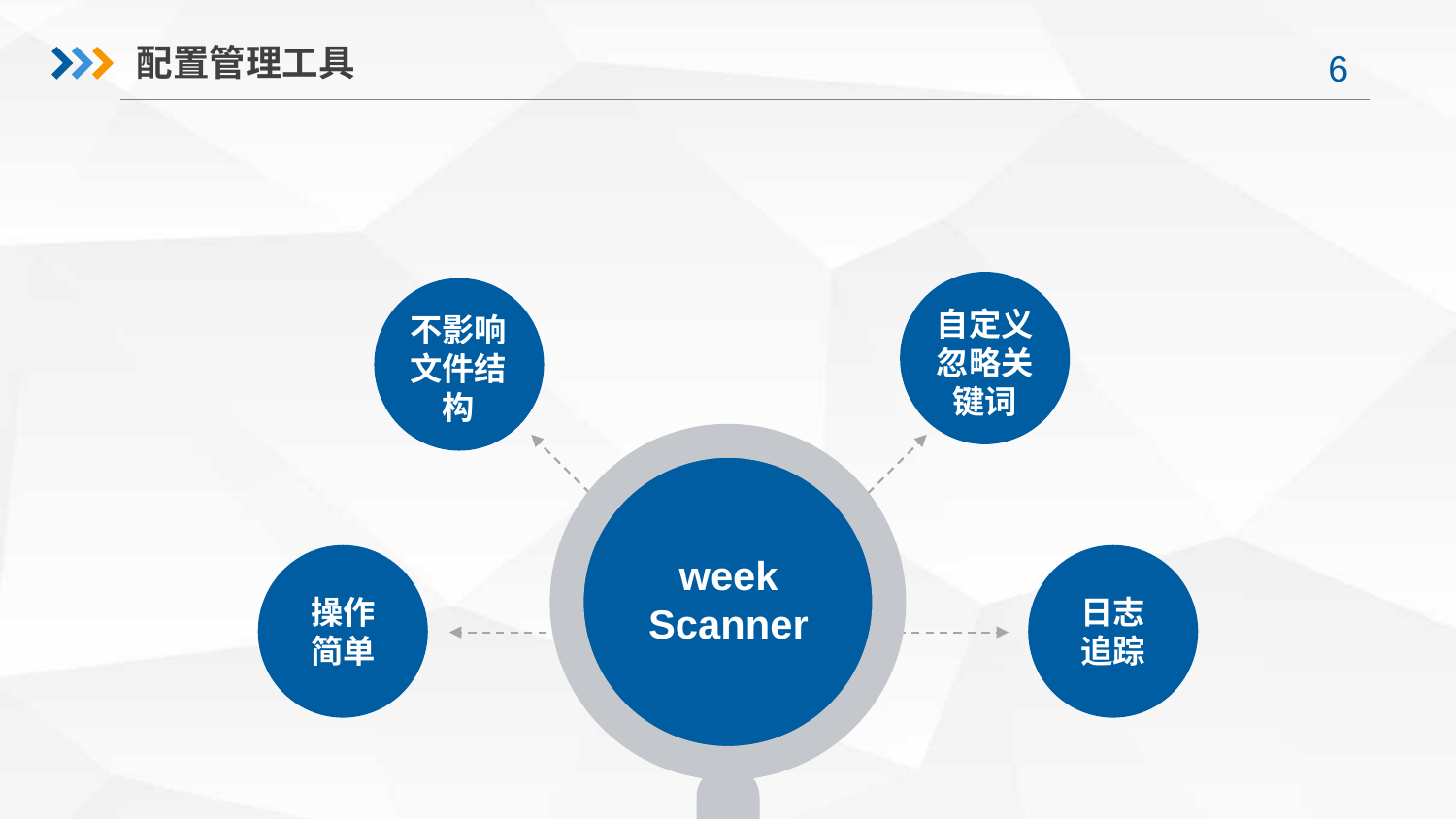

配置管理工具

自定义忽略关键词
不影响
文件结构

week
Scanner

操作
简单
日志
追踪